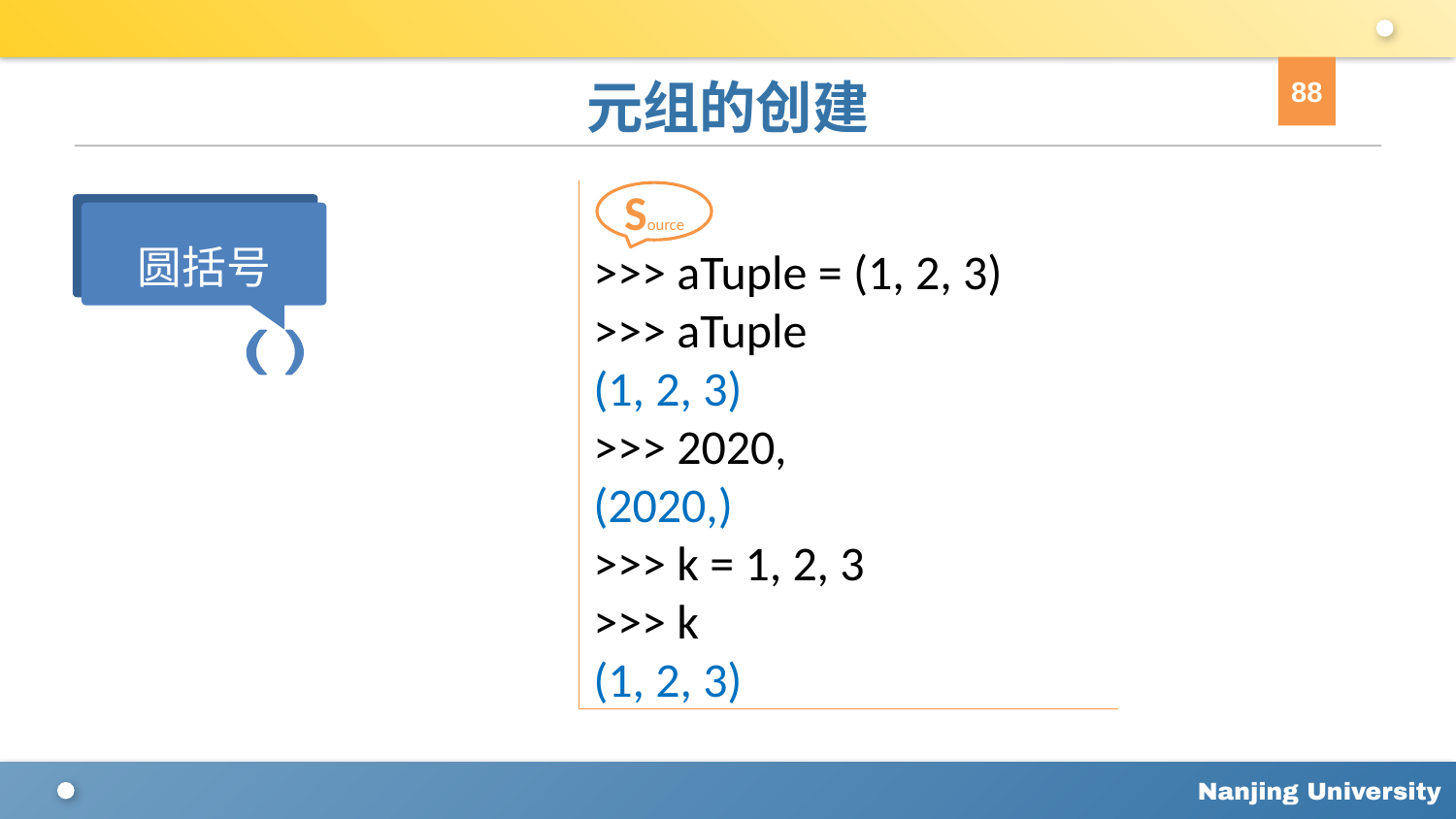

88
# 元组的创建

>>> aTuple = (1, 2, 3)
>>> aTuple
(1, 2, 3)
>>> 2020,
(2020,)
>>> k = 1, 2, 3
>>> k
(1, 2, 3)
Source

圆括号